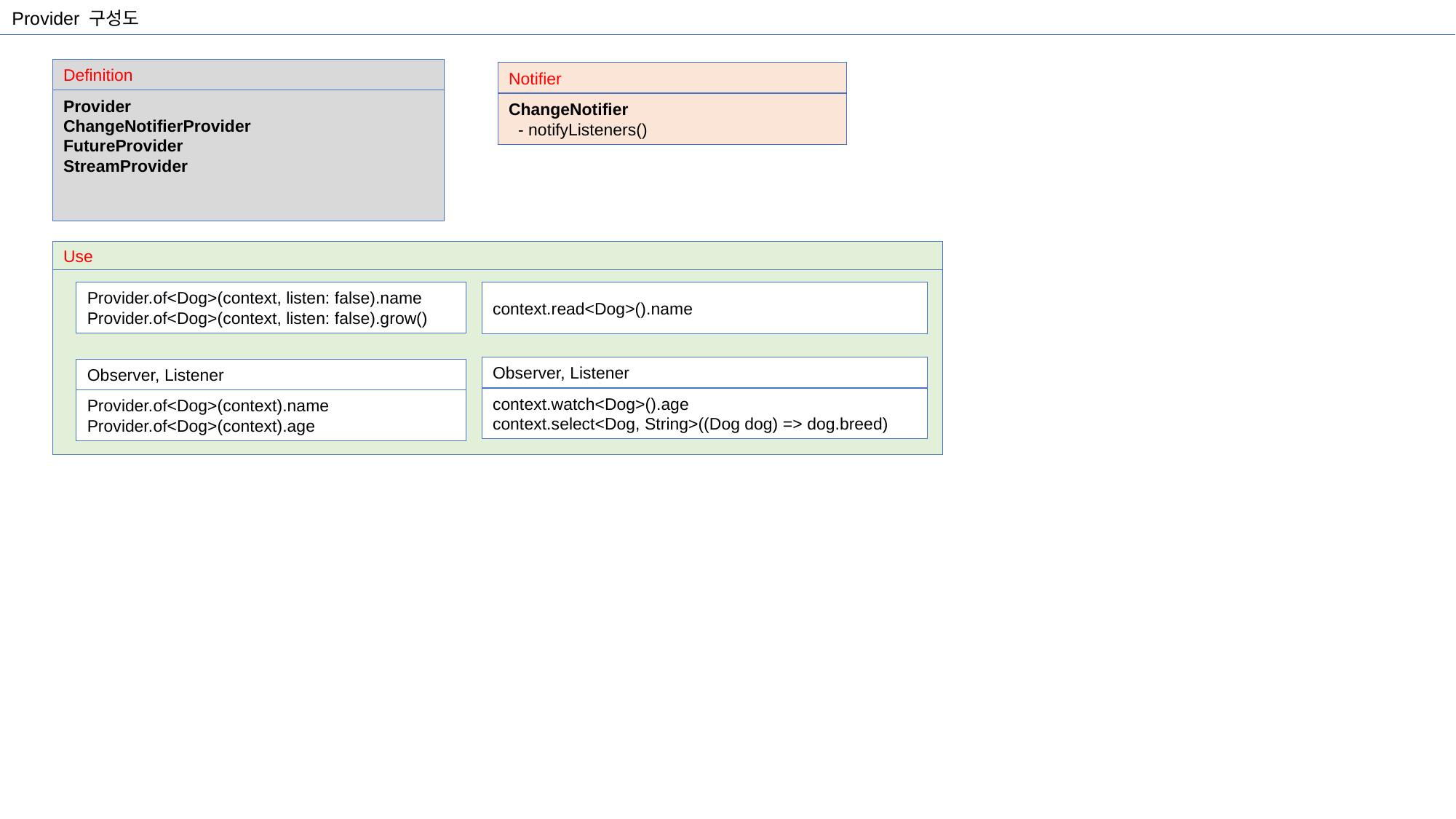

Provider 구성도
Definition
Provider
ChangeNotifierProvider
FutureProvider
StreamProvider

Notifier
ChangeNotifier
  - notifyListeners()
Use

Provider.of<Dog>(context, listen: false).name
Provider.of<Dog>(context, listen: false).grow()
context.read<Dog>().name
Observer, Listener
context.watch<Dog>().age
context.select<Dog, String>((Dog dog) => dog.breed)
Observer, Listener
Provider.of<Dog>(context).name
Provider.of<Dog>(context).age